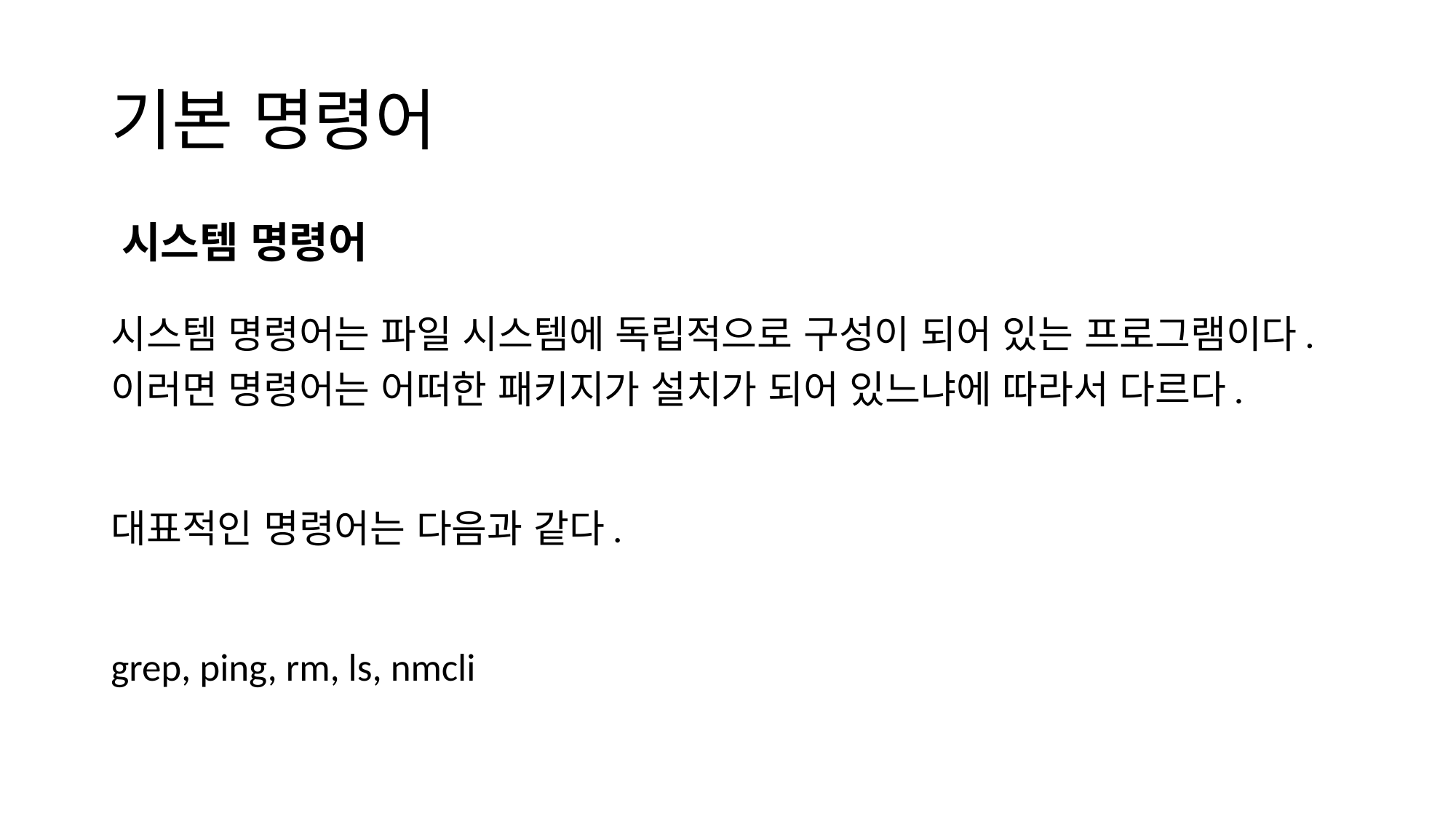

# 기본 명령어
시스템 명령어
시스템 명령어는 파일 시스템에 독립적으로 구성이 되어 있는 프로그램이다. 이러면 명령어는 어떠한 패키지가 설치가 되어 있느냐에 따라서 다르다.

대표적인 명령어는 다음과 같다.

grep, ping, rm, ls, nmcli